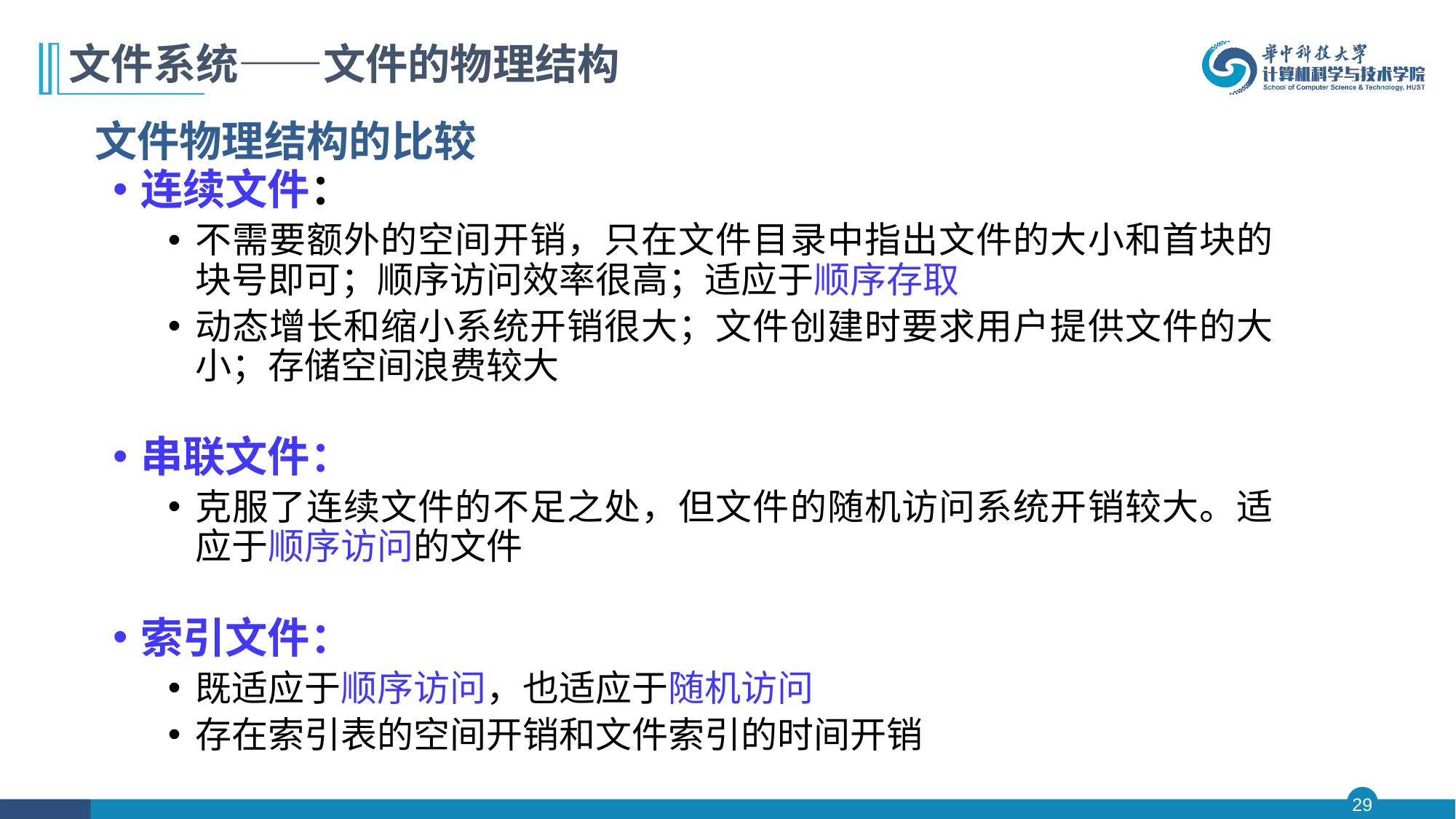

# 文件系统——文件的物理结构
文件物理结构的比较
连续文件：
不需要额外的空间开销，只在文件目录中指出文件的大小和首块的块号即可；顺序访问效率很高；适应于顺序存取
动态增长和缩小系统开销很大；文件创建时要求用户提供文件的大小；存储空间浪费较大

串联文件：
克服了连续文件的不足之处，但文件的随机访问系统开销较大。适应于顺序访问的文件

索引文件：
既适应于顺序访问，也适应于随机访问
存在索引表的空间开销和文件索引的时间开销